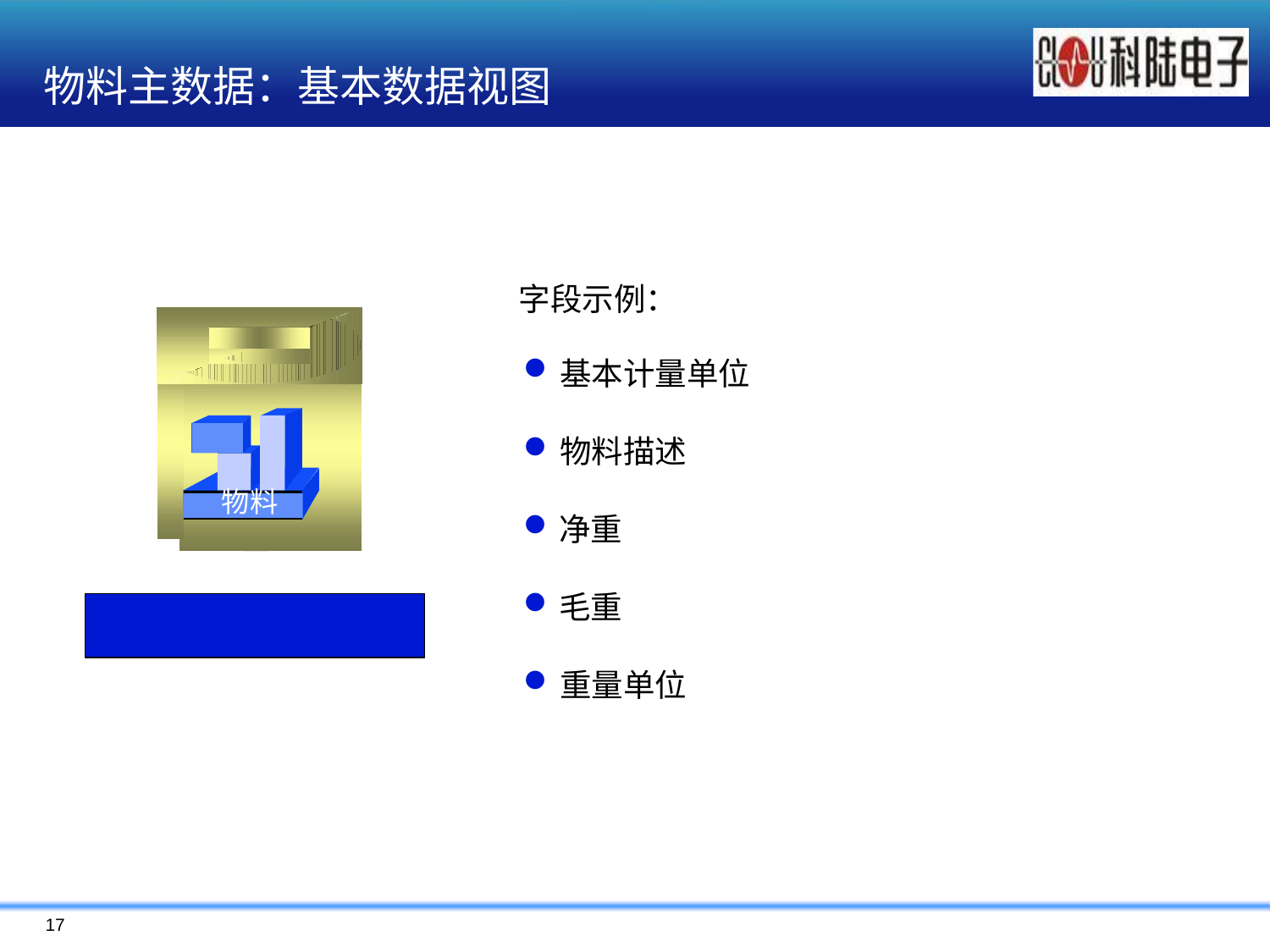

# 物料主数据：基本数据视图
字段示例：
基本计量单位

物料描述

净重

毛重

重量单位

物料

17